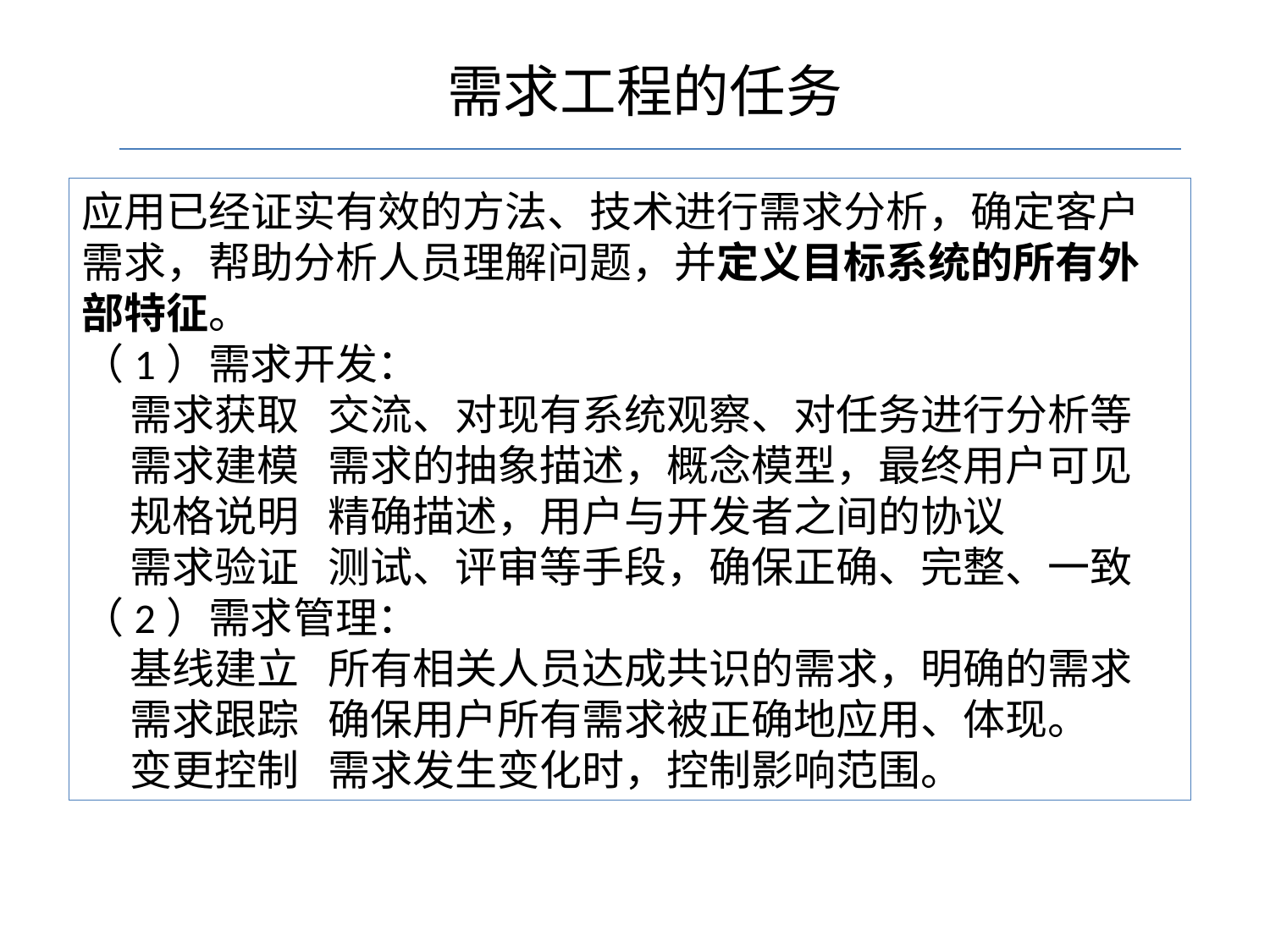

需求工程的任务
应用已经证实有效的方法、技术进行需求分析，确定客户需求，帮助分析人员理解问题，并定义目标系统的所有外部特征。
（1）需求开发：
    需求获取   交流、对现有系统观察、对任务进行分析等
    需求建模   需求的抽象描述，概念模型，最终用户可见
    规格说明   精确描述，用户与开发者之间的协议
    需求验证   测试、评审等手段，确保正确、完整、一致
（2）需求管理：
    基线建立   所有相关人员达成共识的需求，明确的需求
    需求跟踪   确保用户所有需求被正确地应用、体现。
    变更控制   需求发生变化时，控制影响范围。